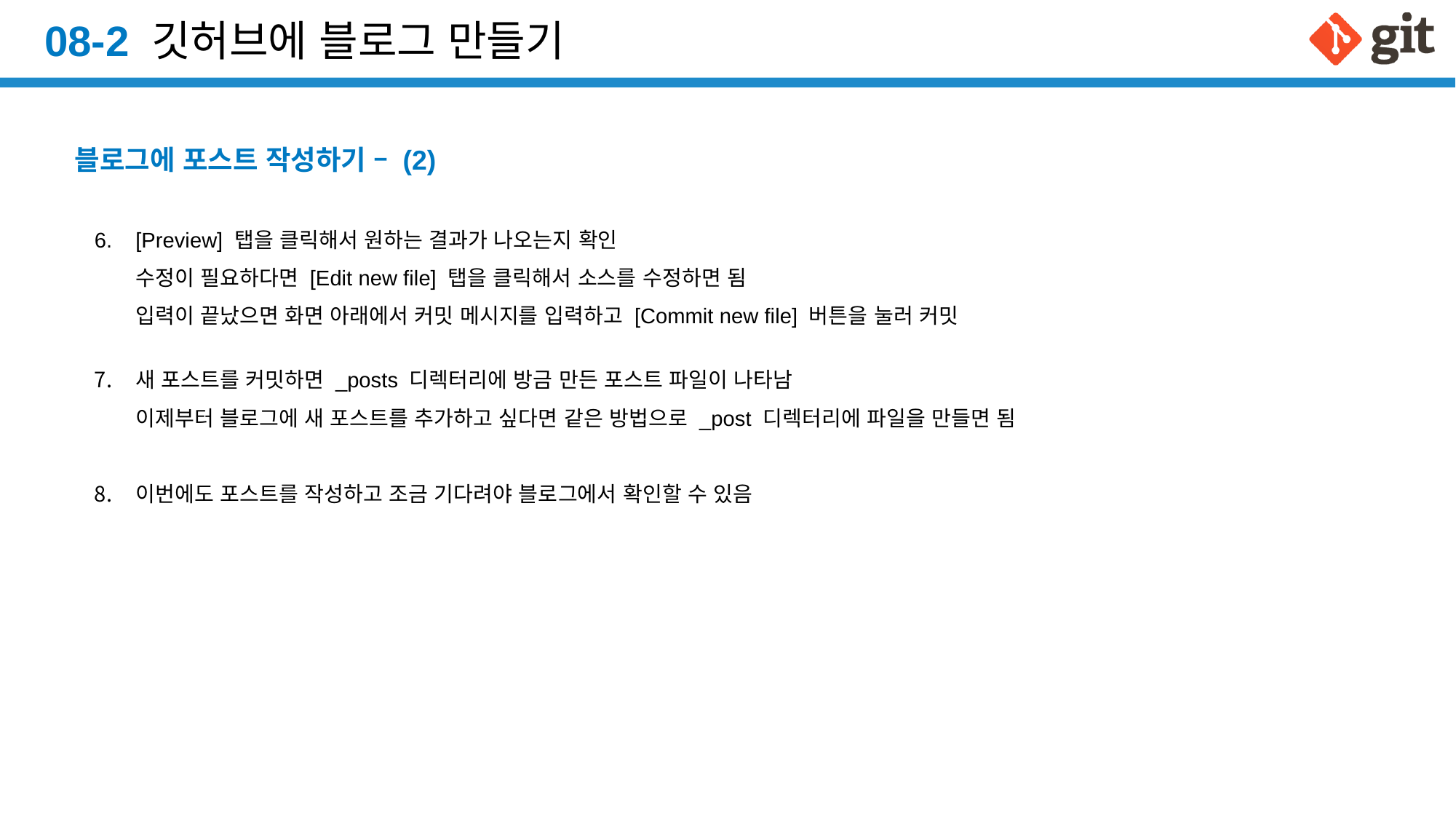

# 08-2 깃허브에 블로그 만들기
블로그에 포스트 작성하기 – (2)
[Preview] 탭을 클릭해서 원하는 결과가 나오는지 확인
수정이 필요하다면 [Edit new file] 탭을 클릭해서 소스를 수정하면 됨
입력이 끝났으면 화면 아래에서 커밋 메시지를 입력하고 [Commit new file] 버튼을 눌러 커밋
새 포스트를 커밋하면 _posts 디렉터리에 방금 만든 포스트 파일이 나타남
이제부터 블로그에 새 포스트를 추가하고 싶다면 같은 방법으로 _post 디렉터리에 파일을 만들면 됨
이번에도 포스트를 작성하고 조금 기다려야 블로그에서 확인할 수 있음